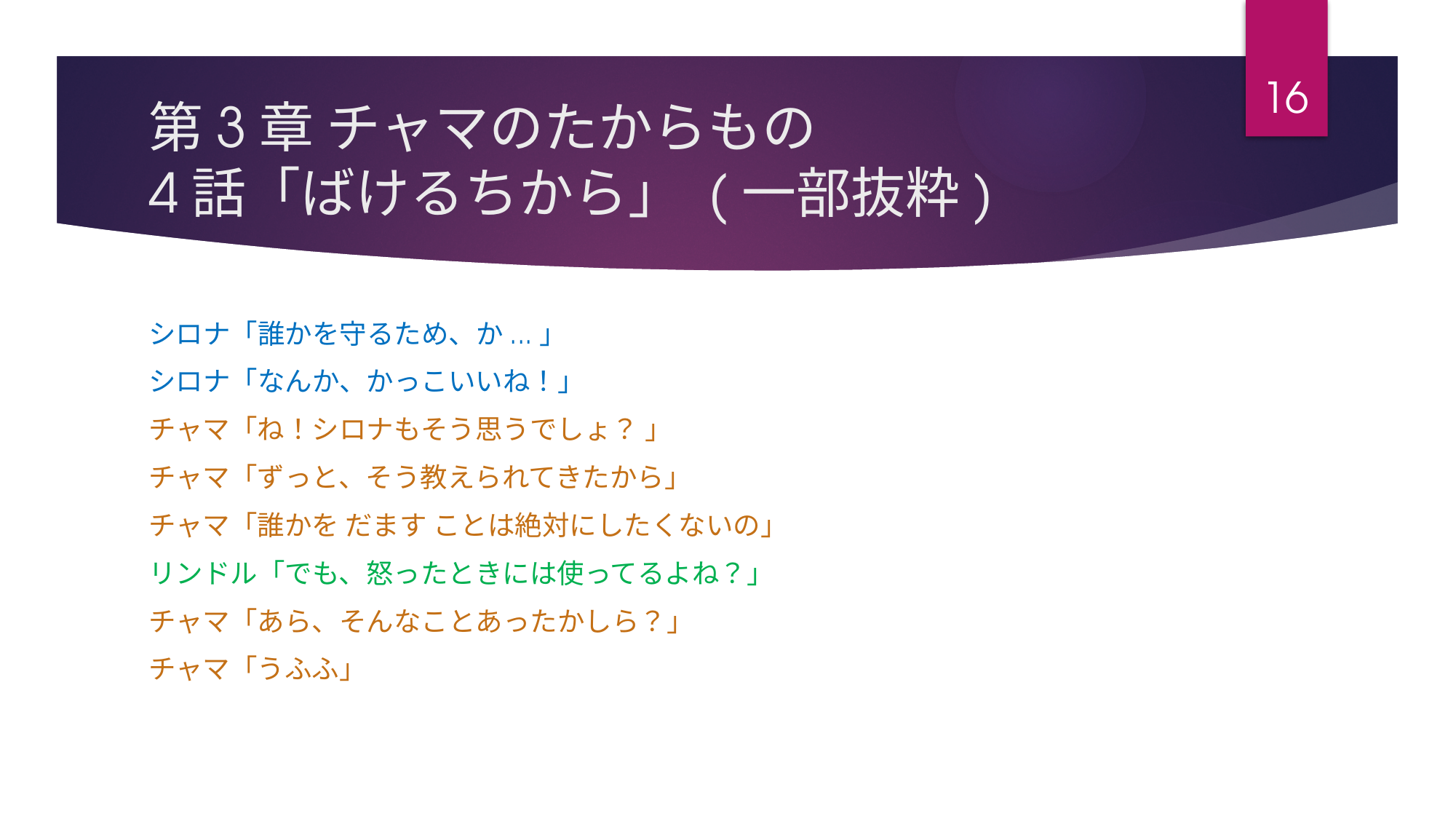

16
# 第3章 チャマのたからもの 4話「ばけるちから」 (一部抜粋)
シロナ「誰かを守るため、か...」
シロナ「なんか、かっこいいね！」
チャマ「ね！シロナもそう思うでしょ？ 」
チャマ「ずっと、そう教えられてきたから」
チャマ「誰かを だます ことは絶対にしたくないの」
リンドル「でも、怒ったときには使ってるよね？」
チャマ「あら、そんなことあったかしら？」
チャマ「うふふ」